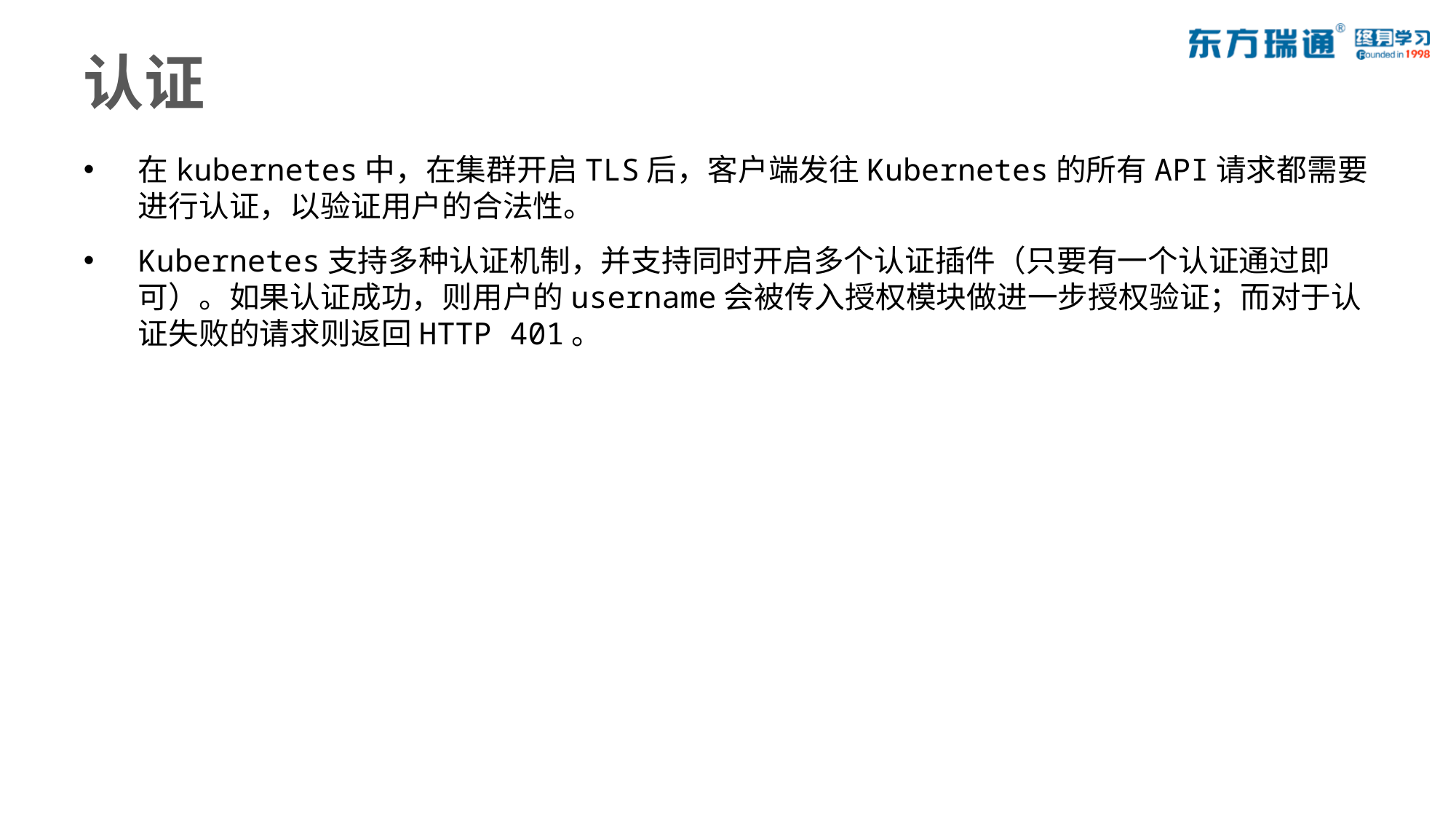

# 认证
在kubernetes中，在集群开启TLS后，客户端发往Kubernetes的所有API请求都需要进行认证，以验证用户的合法性。
Kubernetes支持多种认证机制，并支持同时开启多个认证插件（只要有一个认证通过即可）。如果认证成功，则用户的username会被传入授权模块做进一步授权验证；而对于认证失败的请求则返回HTTP 401。